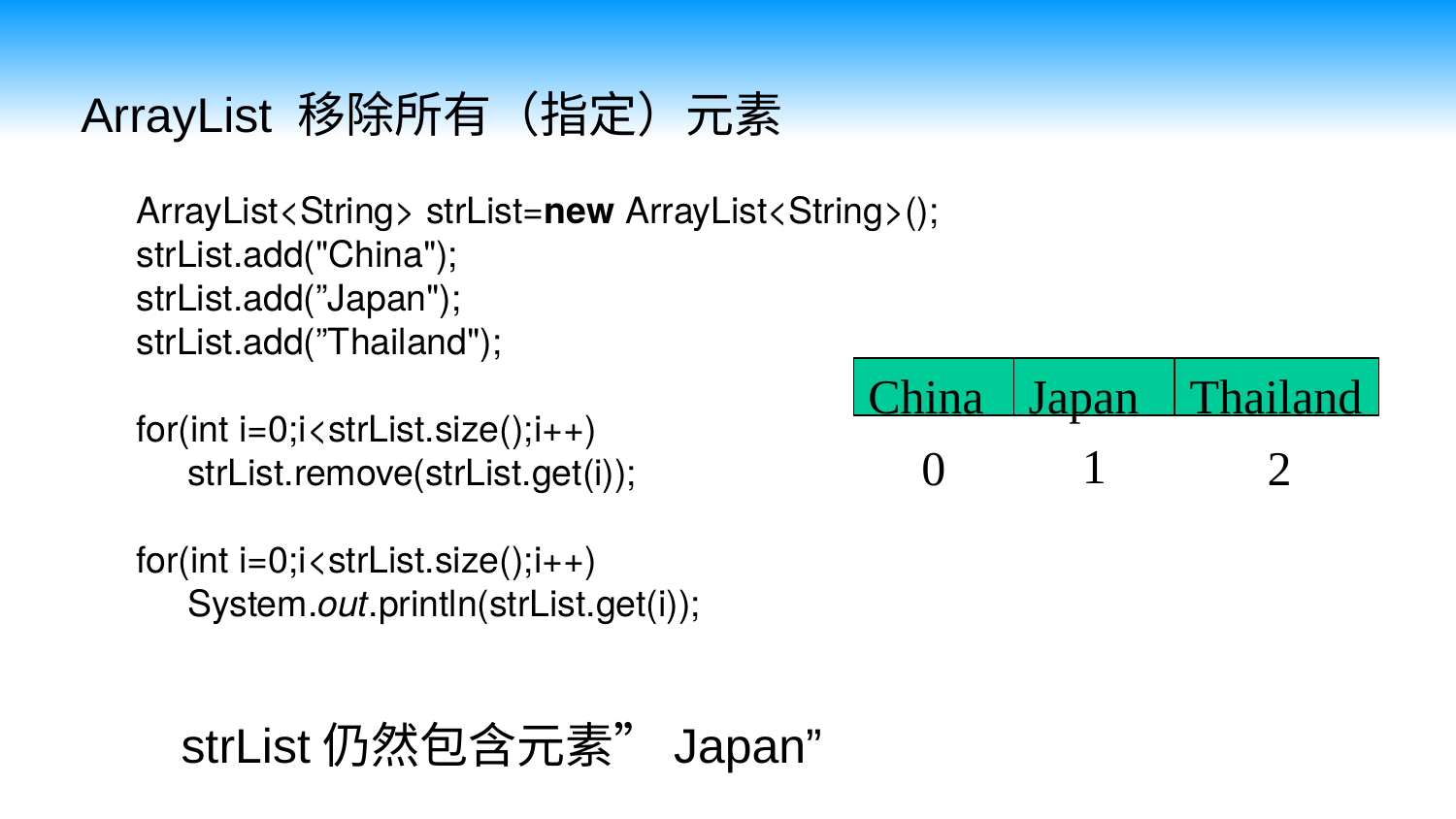

ArrayList 移除所有（指定）元素
ArrayList<String> strList=new ArrayList<String>();
strList.add("China");
strList.add(”Japan");
strList.add(”Thailand");

for(int i=0;i<strList.size();i++)
     strList.remove(strList.get(i));

for(int i=0;i<strList.size();i++)
     System.out.println(strList.get(i));

China
Japan
Thailand
1
0
2
strList仍然包含元素”Japan”